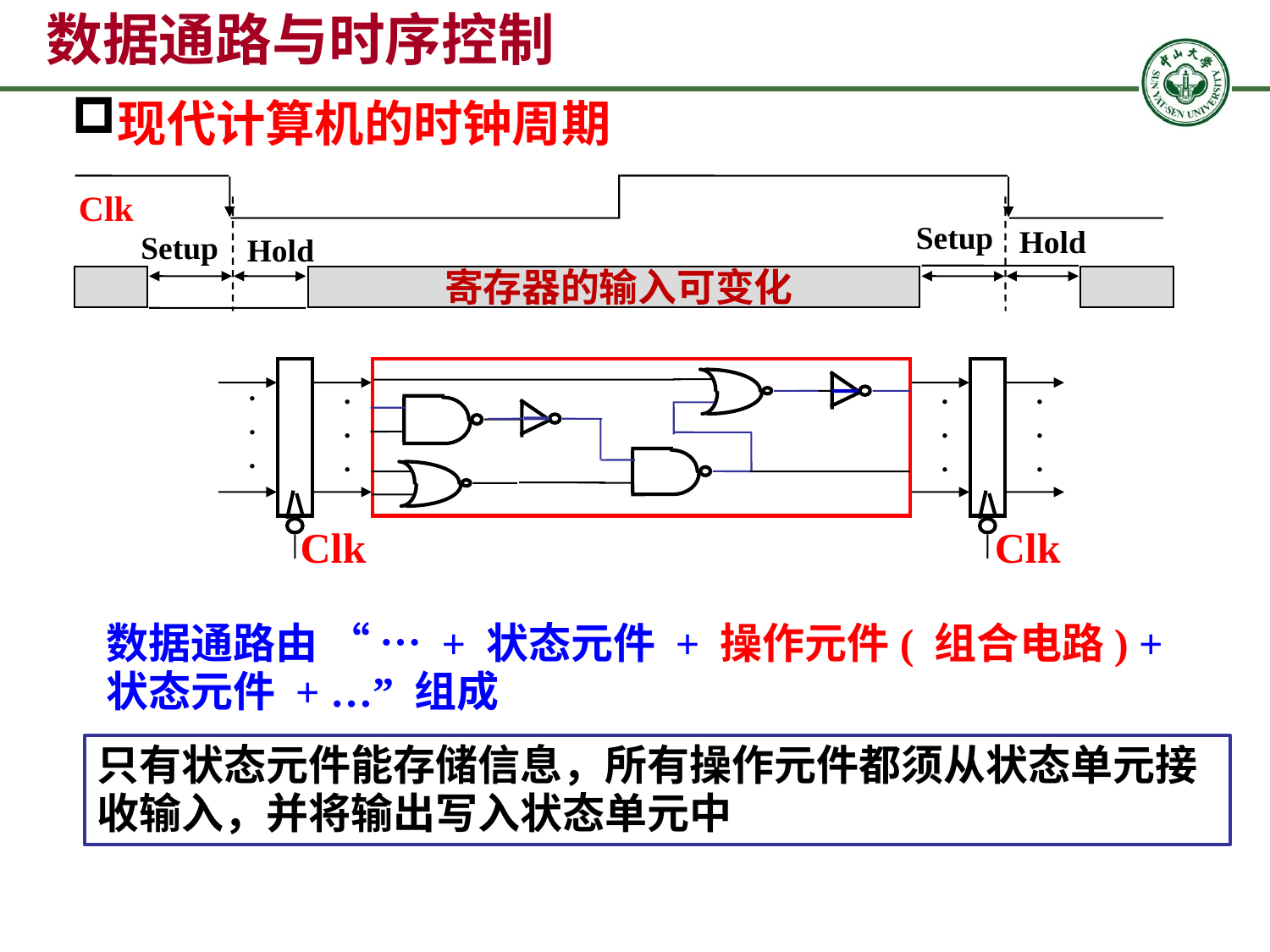

# 数据通路与时序控制
现代计算机的时钟周期

Clk

Setup
Hold
Setup
Hold
寄存器的输入可变化

.
.
.
.
.
.

.
.
.
.
.
.

Clk
Clk
数据通路由 “ … + 状态元件 + 操作元件( 组合电路) + 状态元件 + …” 组成
只有状态元件能存储信息，所有操作元件都须从状态单元接收输入，并将输出写入状态单元中